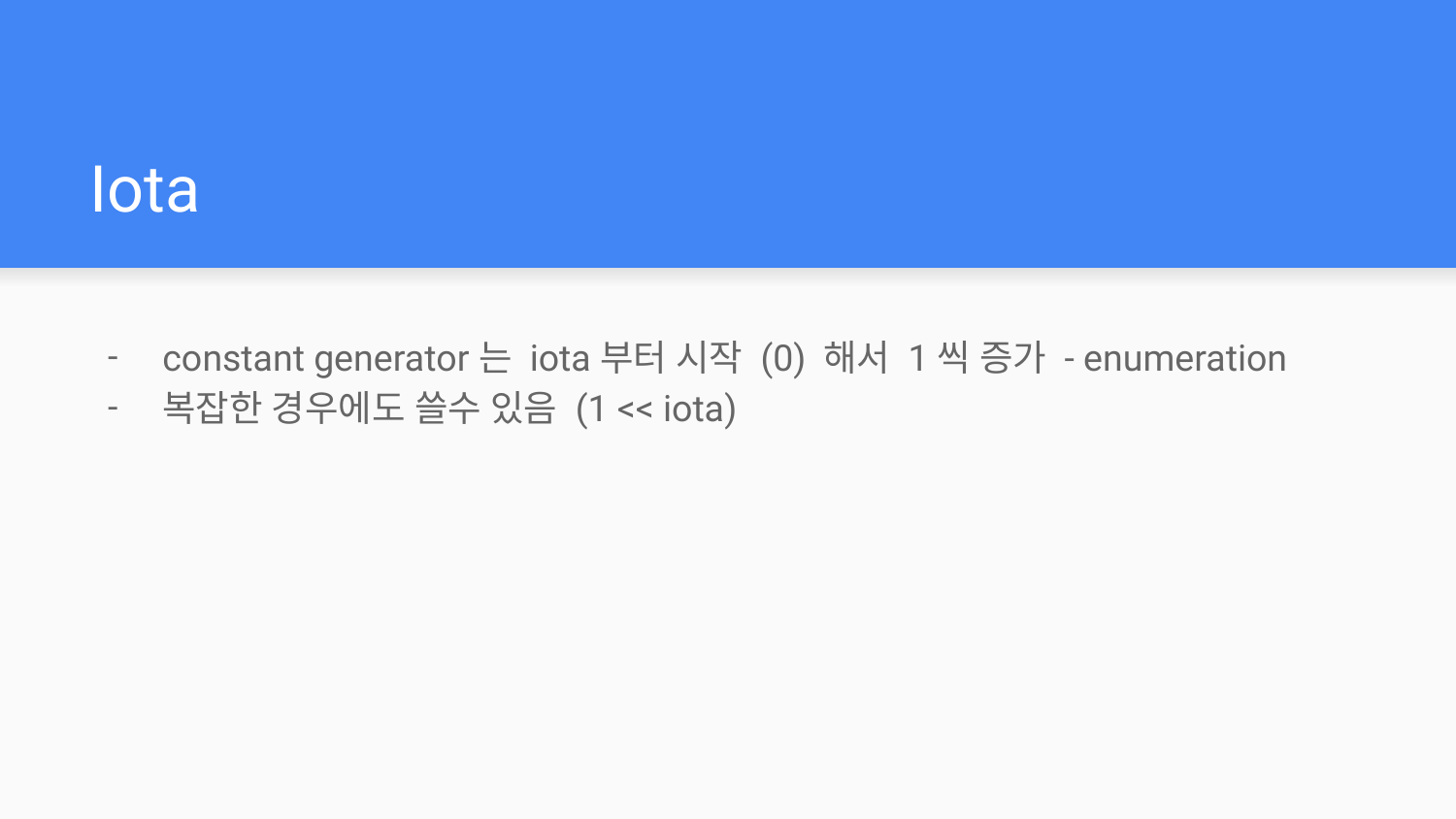

# Iota
constant generator는 iota부터 시작 (0) 해서 1씩 증가 - enumeration
복잡한 경우에도 쓸수 있음 (1 << iota)